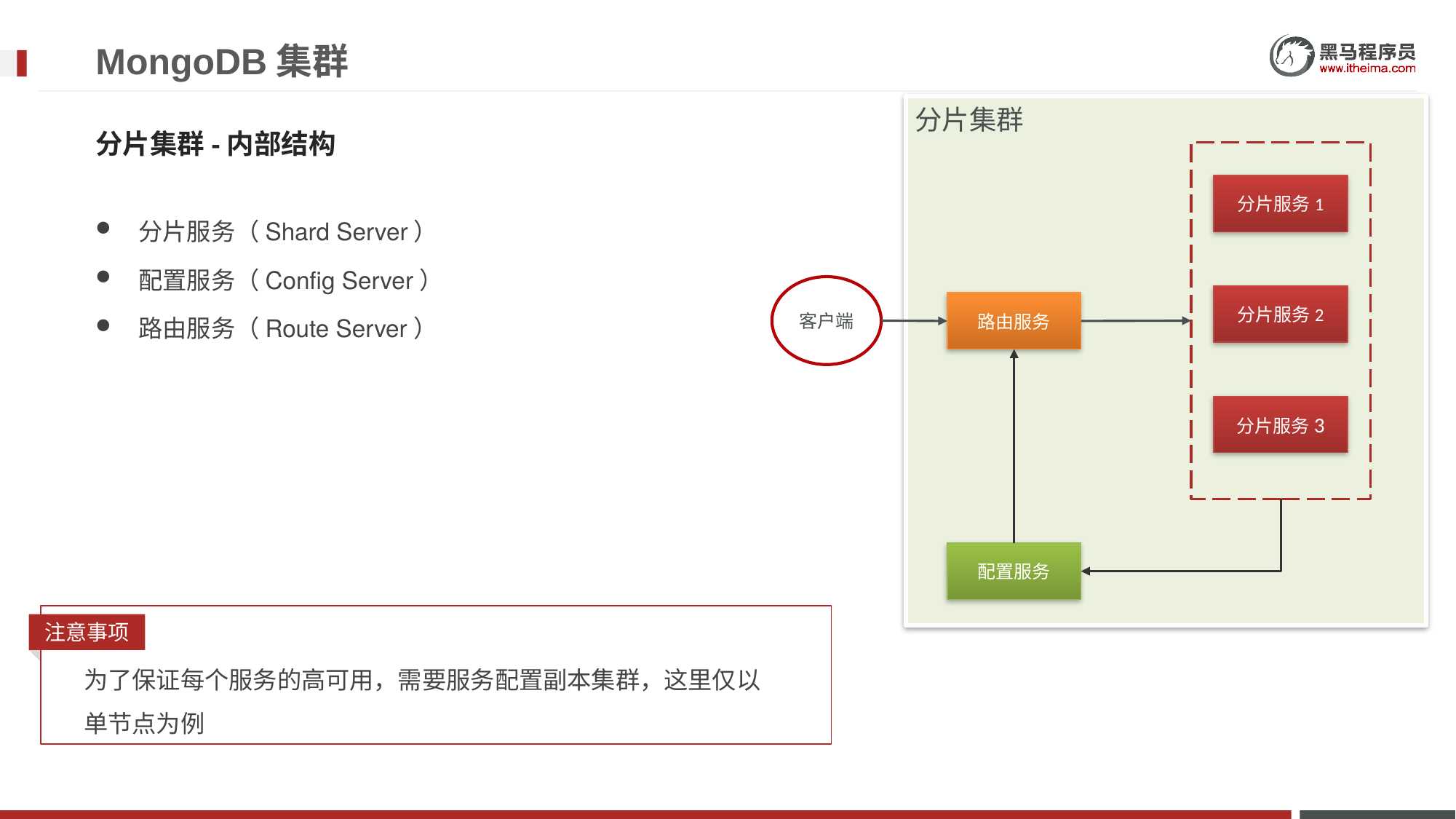

# MongoDB集群
分片集群

分片集群-内部结构

分片服务1
分片服务（Shard Server）
配置服务（Config Server）
路由服务（Route Server）

客户端
分片服务2
路由服务
分片服务3
配置服务

注意事项
为了保证每个服务的高可用，需要服务配置副本集群，这里仅以单节点为例